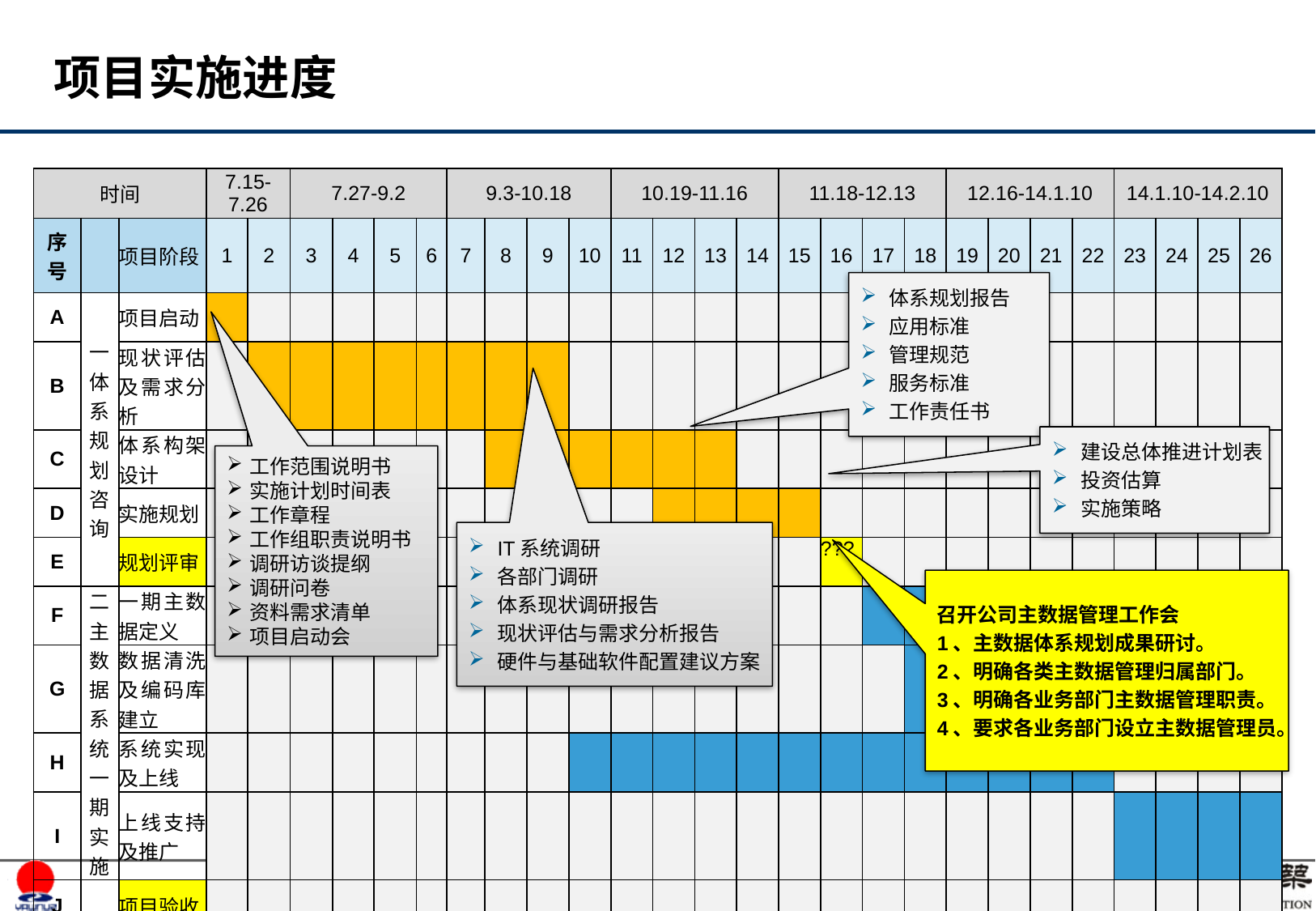

# 项目实施进度
| 时间 |  |  | 7.15-7.26 |  | 7.27-9.2 |  |  |  | 9.3-10.18 |  |  |  | 10.19-11.16 |  |  |  | 11.18-12.13 |  |  |  | 12.16-14.1.10 |  |  |  | 14.1.10-14.2.10 |  |  |  |
| --- | --- | --- | --- | --- | --- | --- | --- | --- | --- | --- | --- | --- | --- | --- | --- | --- | --- | --- | --- | --- | --- | --- | --- | --- | --- | --- | --- | --- |
| 序号 |  | 项目阶段 | 1 | 2 | 3 | 4 | 5 | 6 | 7 | 8 | 9 | 10 | 11 | 12 | 13 | 14 | 15 | 16 | 17 | 18 | 19 | 20 | 21 | 22 | 23 | 24 | 25 | 26 |
| A | 一 体系规划咨询 | 项目启动 |  |  |  |  |  |  |  |  |  |  |  |  |  |  |  |  |  |  |  |  |  |  |  |  |  |  |
| B |  | 现状评估及需求分析 |  |  |  |  |  |  |  |  |  |  |  |  |  |  |  |  |  |  |  |  |  |  |  |  |  |  |
| C |  | 体系构架设计 |  |  |  |  |  |  |  |  |  |  |  |  |  |  |  |  |  |  |  |  |  |  |  |  |  |  |
| D |  | 实施规划 |  |  |  |  |  |  |  |  |  |  |  |  |  |  |  |  |  |  |  |  |  |  |  |  |  |  |
| E |  | 规划评审 |  |  |  |  |  |  |  |  |  |  |  |  |  |  |  | ??? |  |  |  |  |  |  |  |  |  |  |
| F | 二 主数据系统一期实施 | 一期主数据定义 |  |  |  |  |  |  |  |  |  |  |  |  |  |  |  |  |  |  |  |  |  |  |  |  |  |  |
| G |  | 数据清洗及编码库建立 |  |  |  |  |  |  |  |  |  |  |  |  |  |  |  |  |  |  |  |  |  |  |  |  |  |  |
| H |  | 系统实现及上线 |  |  |  |  |  |  |  |  |  |  |  |  |  |  |  |  |  |  |  |  |  |  |  |  |  |  |
| I |  | 上线支持及推广 |  |  |  |  |  |  |  |  |  |  |  |  |  |  |  |  |  |  |  |  |  |  |  |  |  |  |
| J |  | 项目验收 |  |  |  |  |  |  |  |  |  |  |  |  |  |  |  |  |  |  |  |  |  |  |  |  |  |  |
体系规划报告
应用标准
管理规范
服务标准
工作责任书
建设总体推进计划表
投资估算
实施策略
工作范围说明书
实施计划时间表
工作章程
工作组职责说明书
调研访谈提纲
调研问卷
资料需求清单
项目启动会
IT系统调研
各部门调研
体系现状调研报告
现状评估与需求分析报告
硬件与基础软件配置建议方案
召开公司主数据管理工作会
1、主数据体系规划成果研讨。
2、明确各类主数据管理归属部门。
3、明确各业务部门主数据管理职责。
4、要求各业务部门设立主数据管理员。